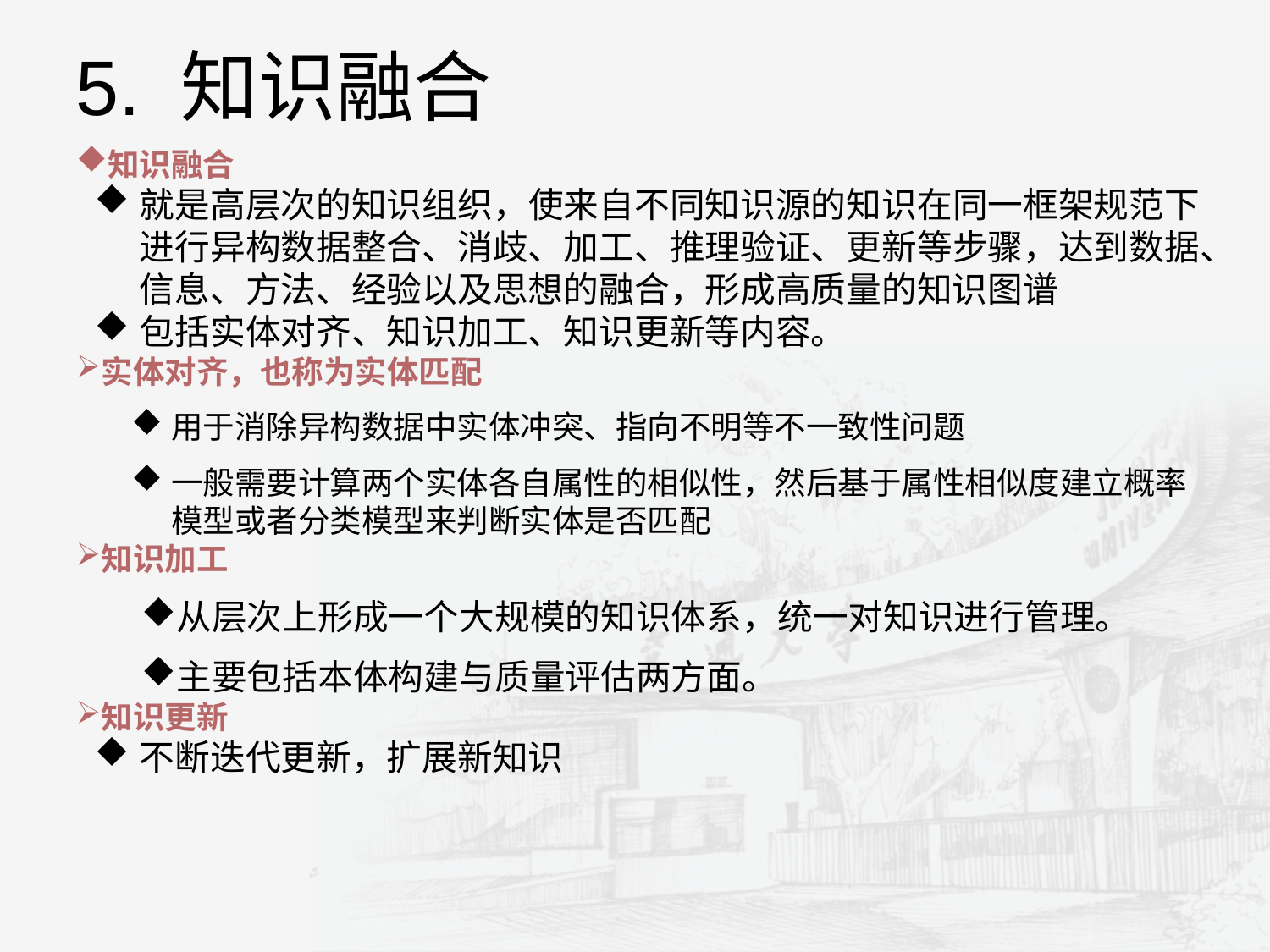

5. 知识融合
知识融合
就是高层次的知识组织，使来自不同知识源的知识在同一框架规范下进行异构数据整合、消歧、加工、推理验证、更新等步骤，达到数据、信息、方法、经验以及思想的融合，形成高质量的知识图谱
包括实体对齐、知识加工、知识更新等内容。
实体对齐，也称为实体匹配
用于消除异构数据中实体冲突、指向不明等不一致性问题
一般需要计算两个实体各自属性的相似性，然后基于属性相似度建立概率模型或者分类模型来判断实体是否匹配
知识加工
从层次上形成一个大规模的知识体系，统一对知识进行管理。
主要包括本体构建与质量评估两方面。
知识更新
不断迭代更新，扩展新知识
59